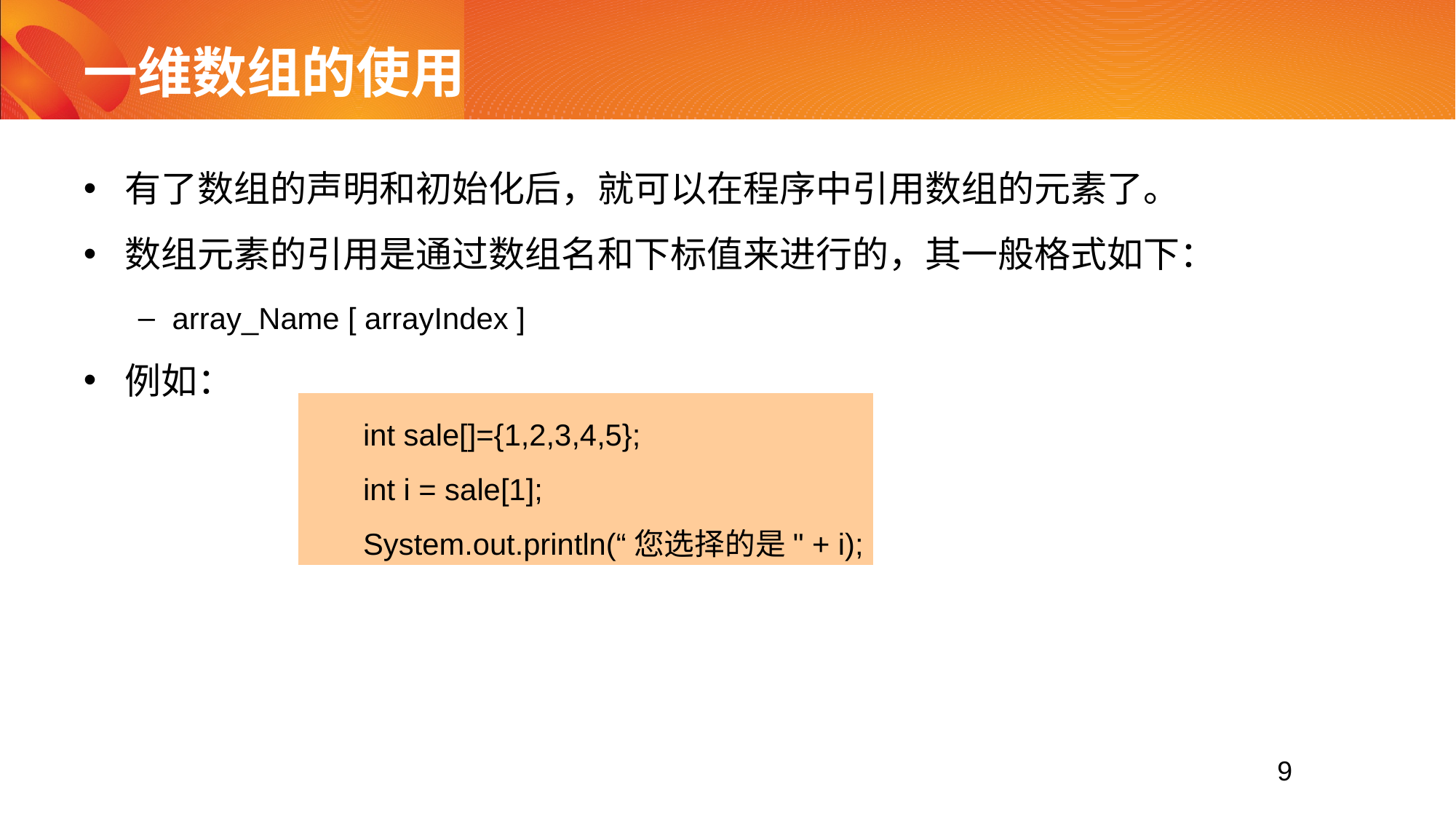

# 一维数组的使用
有了数组的声明和初始化后，就可以在程序中引用数组的元素了。
数组元素的引用是通过数组名和下标值来进行的，其一般格式如下：
array_Name [ arrayIndex ]
例如：
int sale[]={1,2,3,4,5};
int i = sale[1];
System.out.println(“您选择的是" + i);